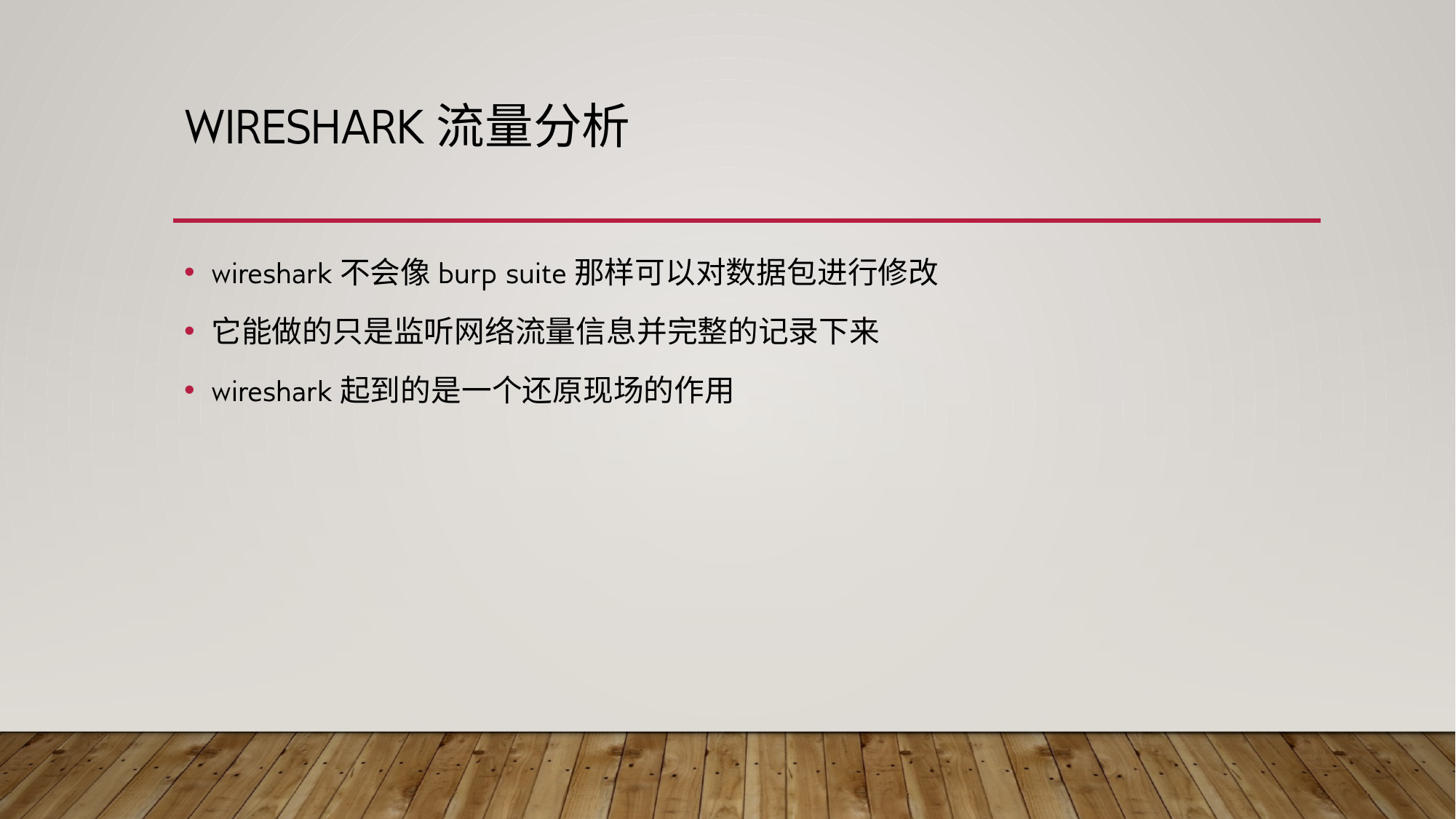

# Wireshark流量分析
wireshark不会像burp suite那样可以对数据包进行修改
它能做的只是监听网络流量信息并完整的记录下来
wireshark起到的是一个还原现场的作用